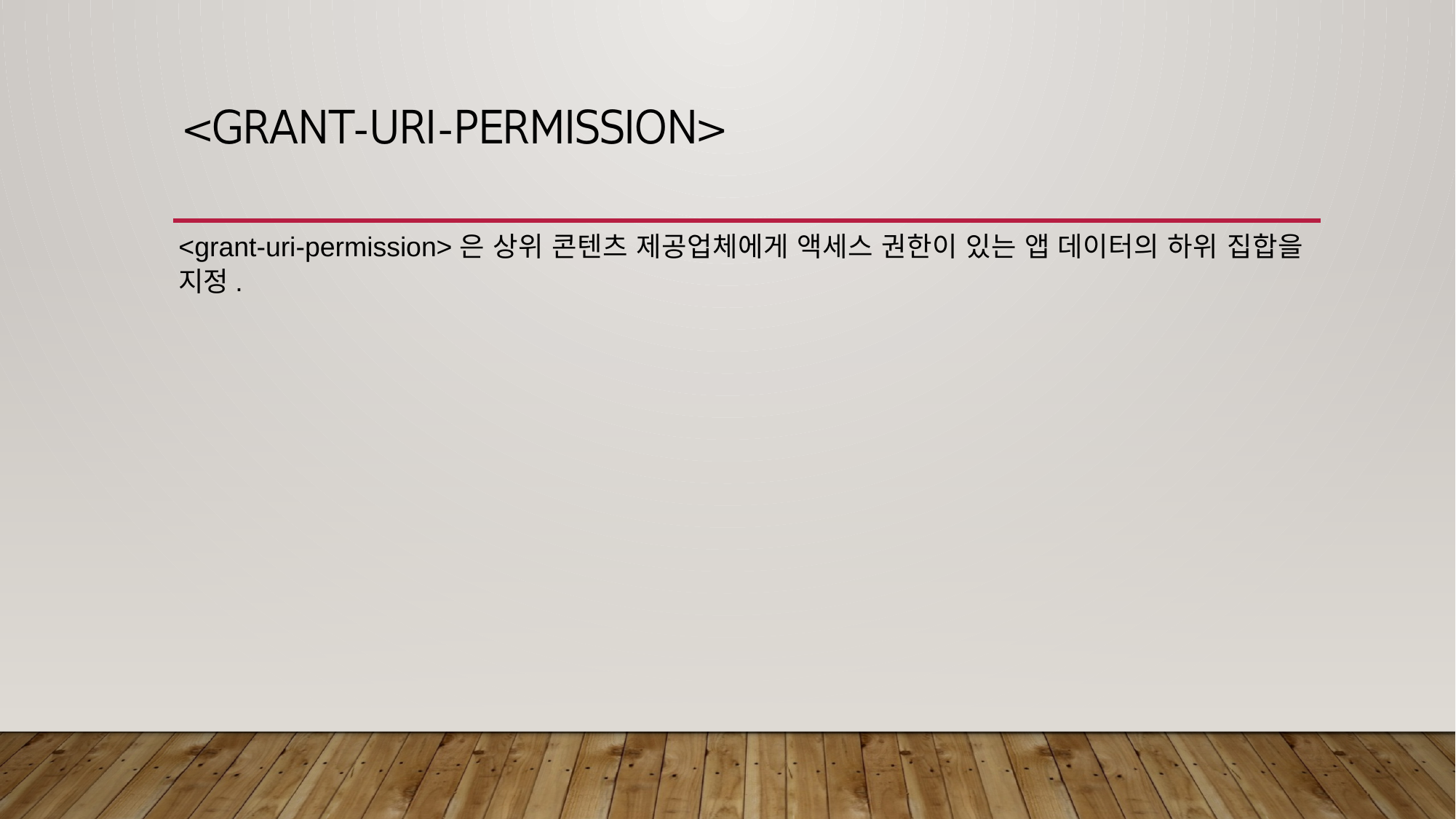

# <grant-uri-permission>
<grant-uri-permission>은 상위 콘텐츠 제공업체에게 액세스 권한이 있는 앱 데이터의 하위 집합을 지정.